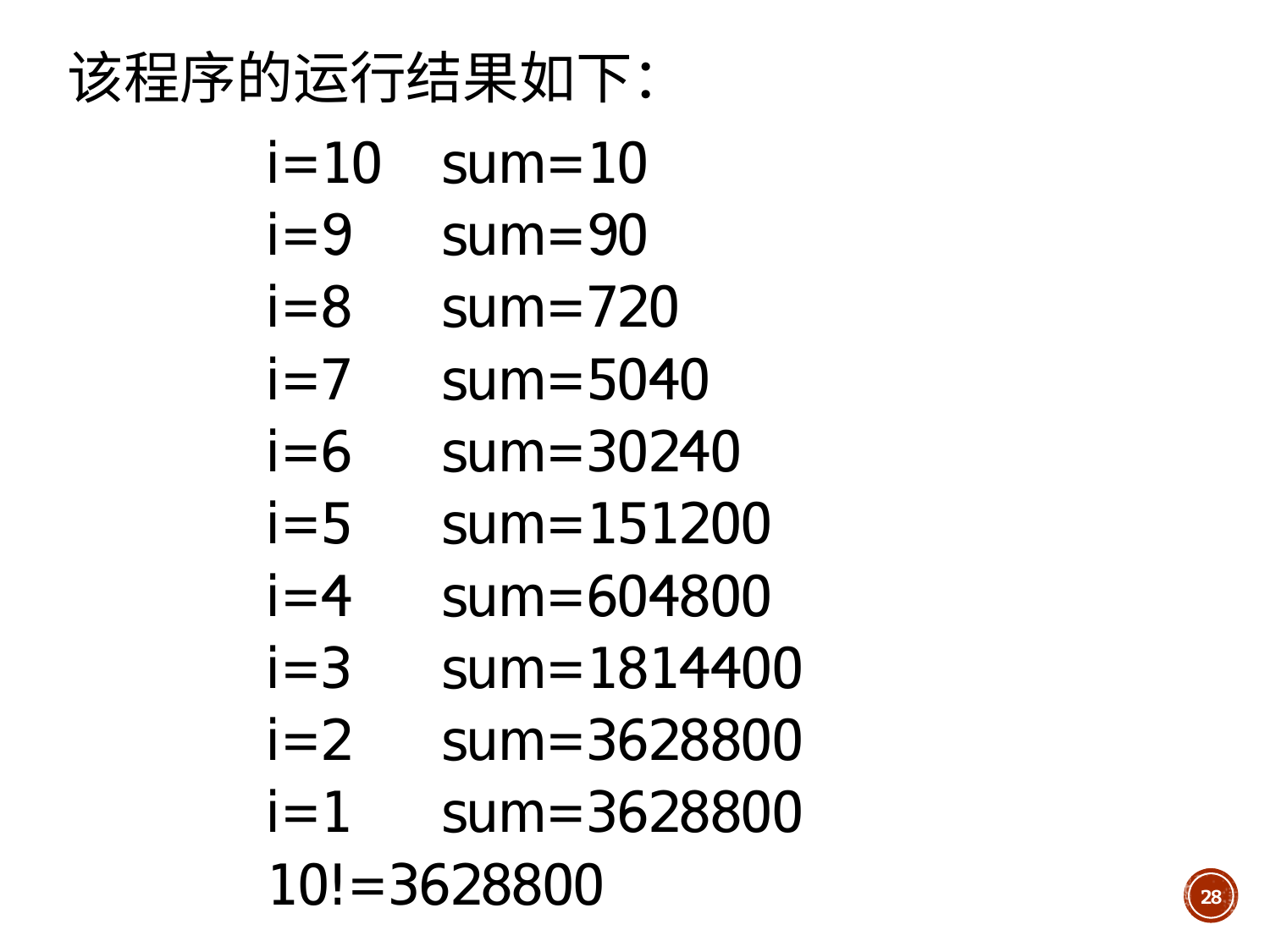

该程序的运行结果如下：
i=10	sum=10
i=9	sum=90
i=8	sum=720
i=7	sum=5040
i=6	sum=30240
i=5	sum=151200
i=4	sum=604800
i=3	sum=1814400
i=2	sum=3628800
i=1	sum=3628800
10!=3628800
28